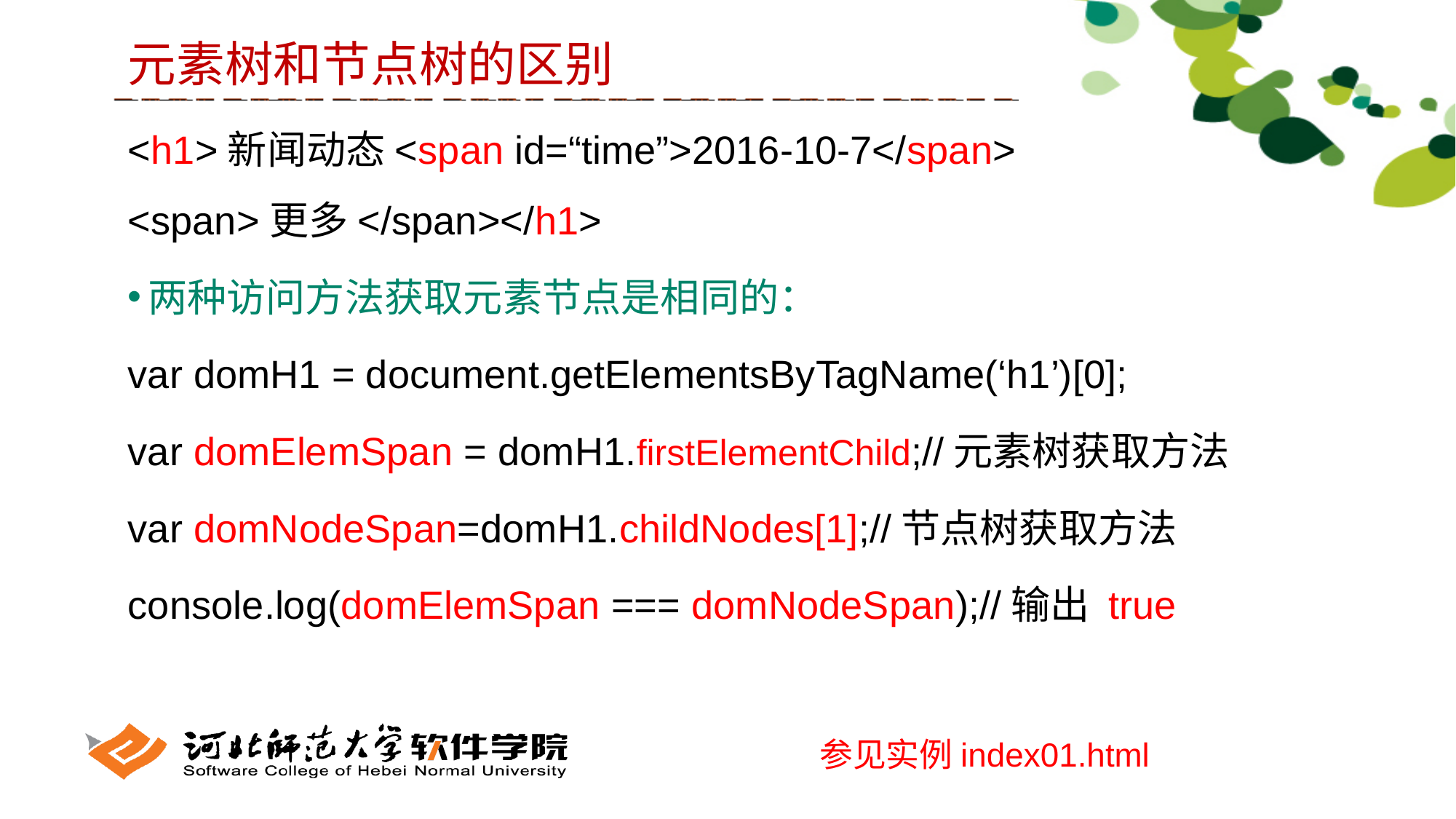

元素树和节点树的区别

<h1>新闻动态<span id=“time”>2016-10-7</span> <span>更多</span></h1>
两种访问方法获取元素节点是相同的：
var domH1 = document.getElementsByTagName(‘h1’)[0];
var domElemSpan = domH1.firstElementChild;//元素树获取方法
var domNodeSpan=domH1.childNodes[1];//节点树获取方法
console.log(domElemSpan === domNodeSpan);//输出 true
参见实例index01.html